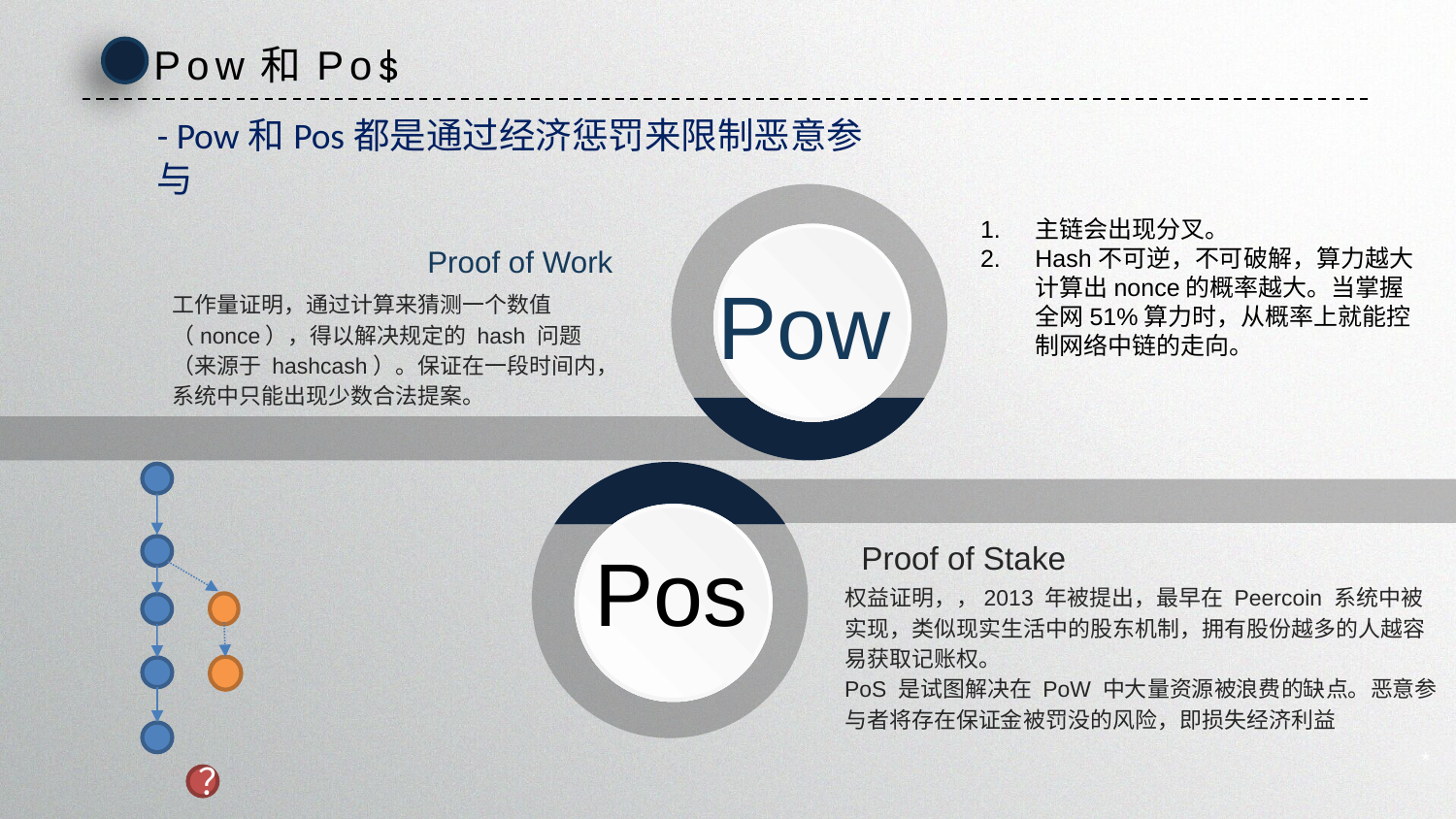

Pow和Pos

- Pow和Pos都是通过经济惩罚来限制恶意参与

主链会出现分叉。
Hash不可逆，不可破解，算力越大计算出nonce的概率越大。当掌握全网51%算力时，从概率上就能控制网络中链的走向。

Pow
Proof of Work
工作量证明，通过计算来猜测一个数值（nonce），得以解决规定的 hash 问题（来源于 hashcash）。保证在一段时间内，系统中只能出现少数合法提案。

Pos
Proof of Stake

权益证明，，2013 年被提出，最早在 Peercoin 系统中被实现，类似现实生活中的股东机制，拥有股份越多的人越容易获取记账权。
PoS 是试图解决在 PoW 中大量资源被浪费的缺点。恶意参与者将存在保证金被罚没的风险，即损失经济利益

*
？